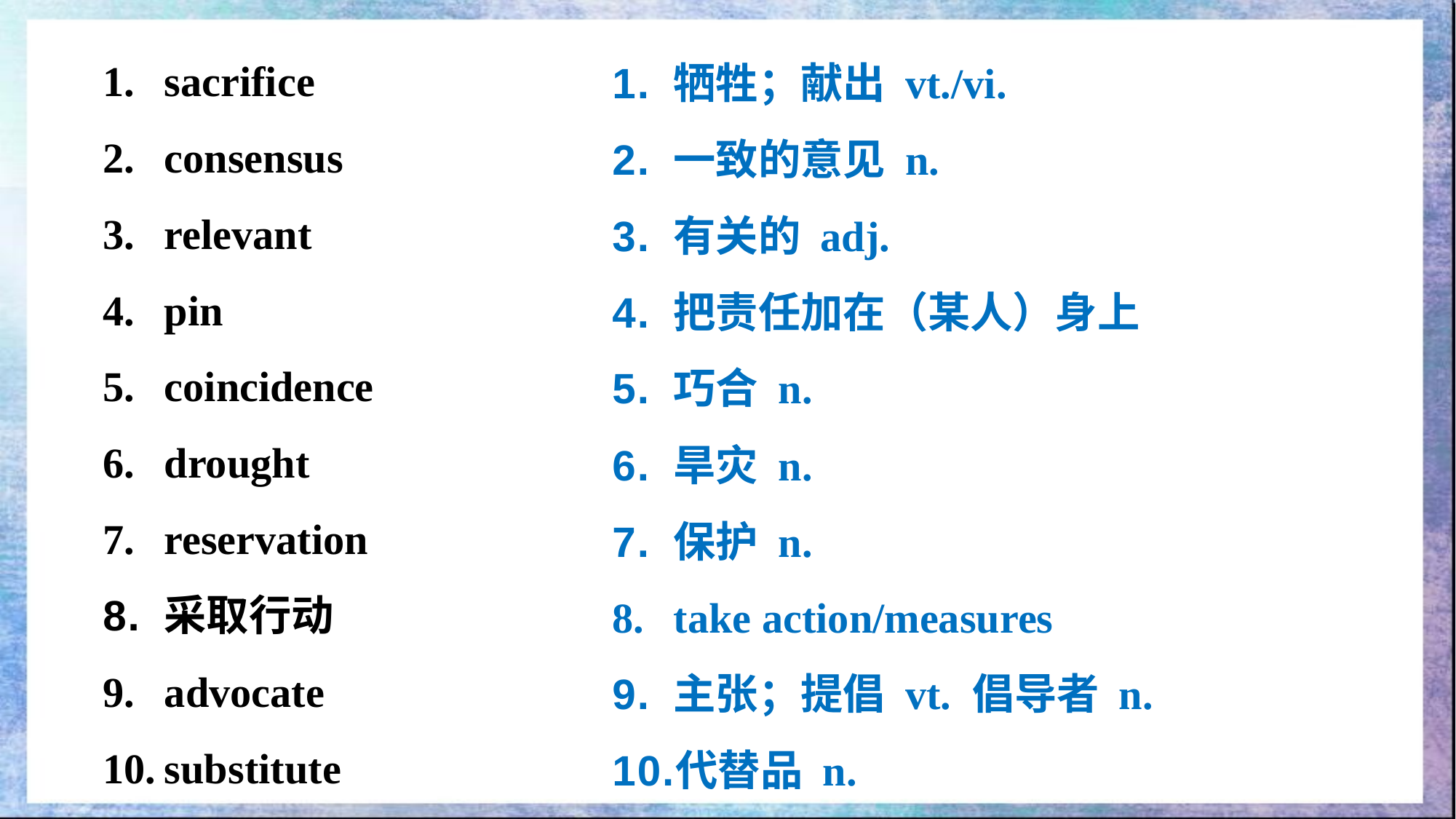

sacrifice
consensus
relevant
pin
coincidence
drought
reservation
采取行动
advocate
substitute
牺牲；献出 vt./vi.
一致的意见 n.
有关的 adj.
把责任加在（某人）身上
巧合 n.
旱灾 n.
保护 n.
take action/measures
主张；提倡 vt. 倡导者 n.
代替品 n.